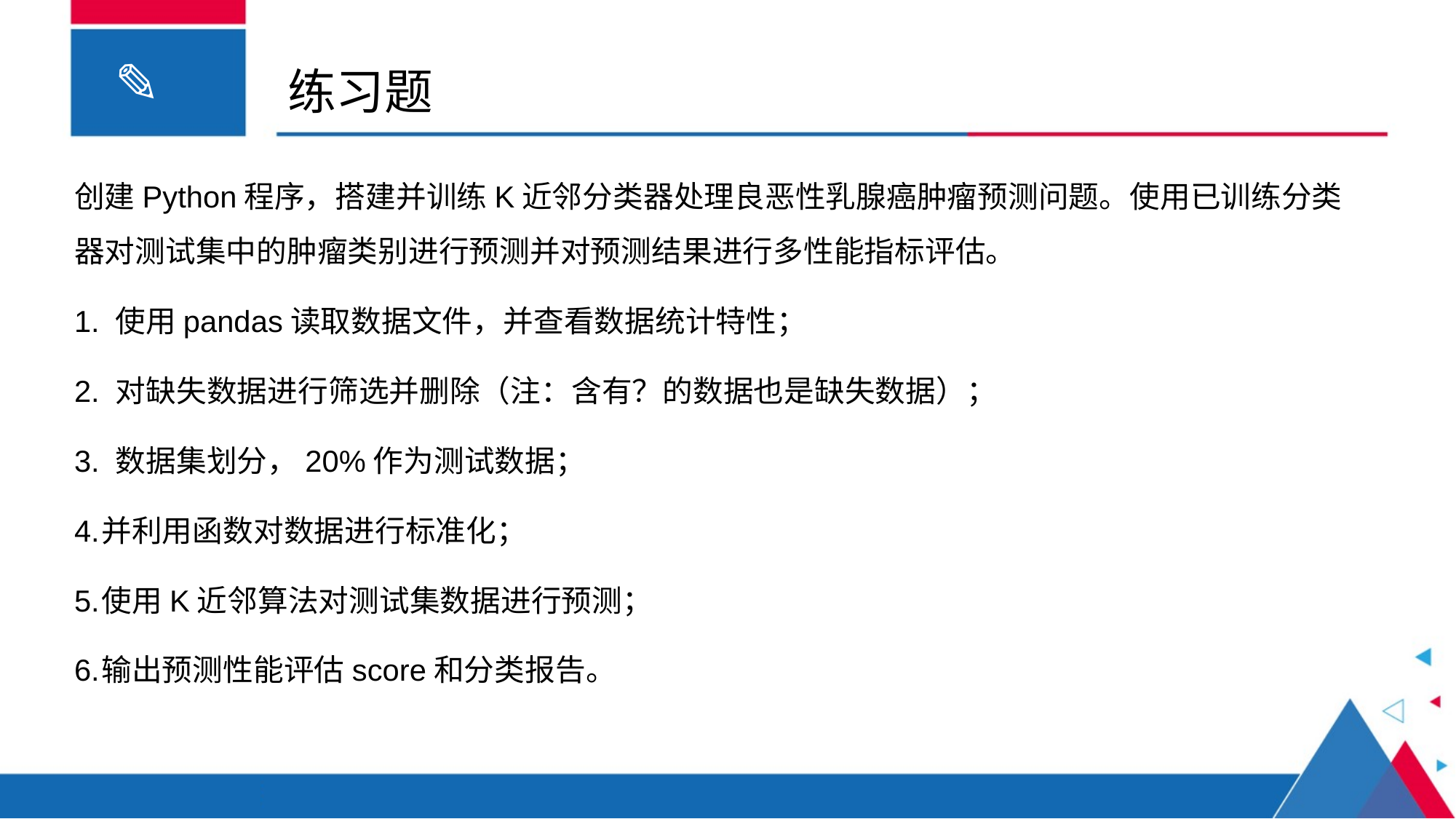

练习题
创建Python程序，搭建并训练K近邻分类器处理良恶性乳腺癌肿瘤预测问题。使用已训练分类器对测试集中的肿瘤类别进行预测并对预测结果进行多性能指标评估。
1. 使用pandas读取数据文件，并查看数据统计特性；
 对缺失数据进行筛选并删除（注：含有？的数据也是缺失数据）；
 数据集划分，20%作为测试数据；
并利用函数对数据进行标准化；
使用K近邻算法对测试集数据进行预测；
输出预测性能评估score和分类报告。